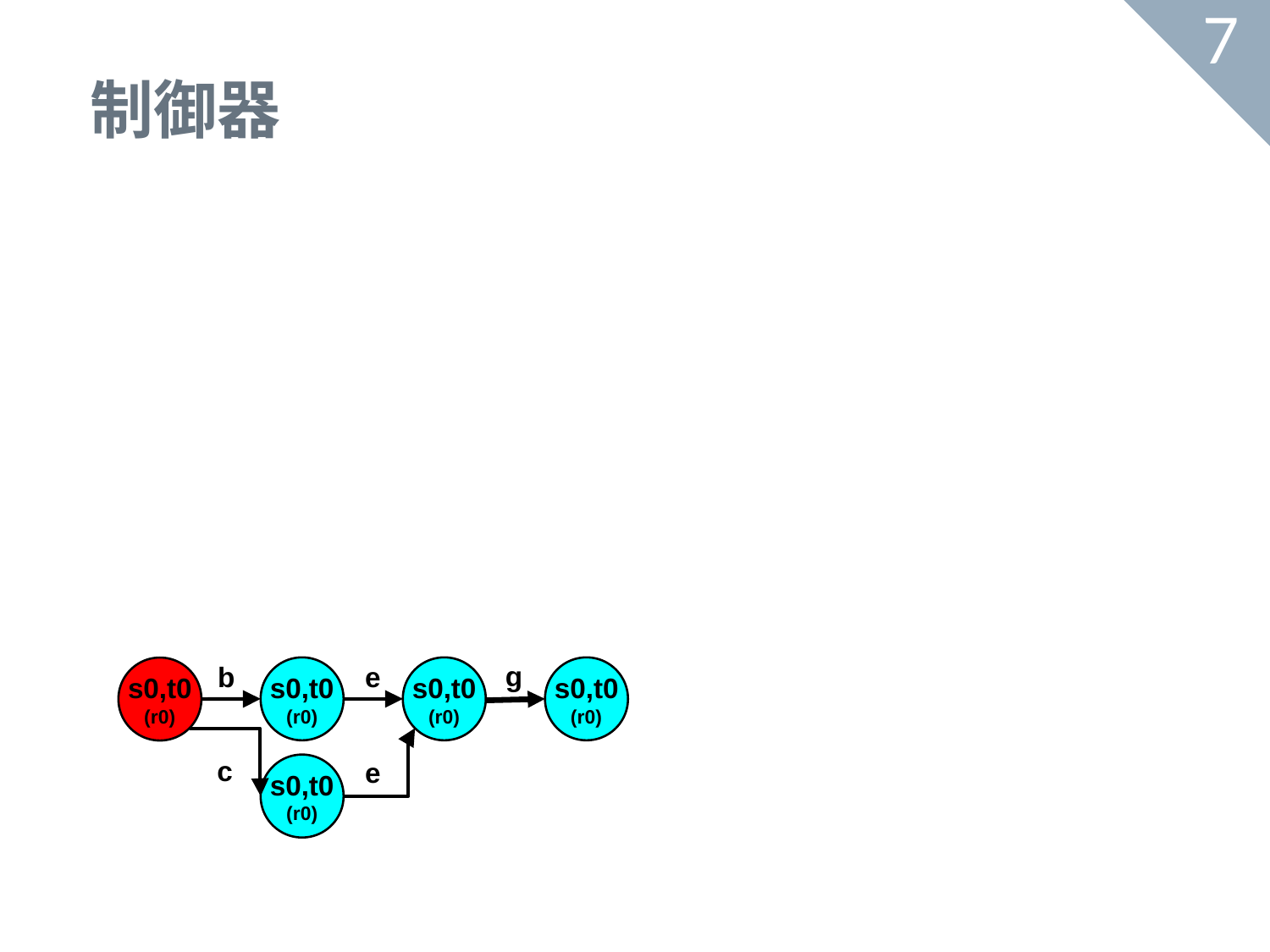

# 制御器
7

g
b
e
s0,t0
(r0)
s0,t0
(r0)
s0,t0
(r0)
s0,t0
(r0)
c
e
s0,t0
(r0)